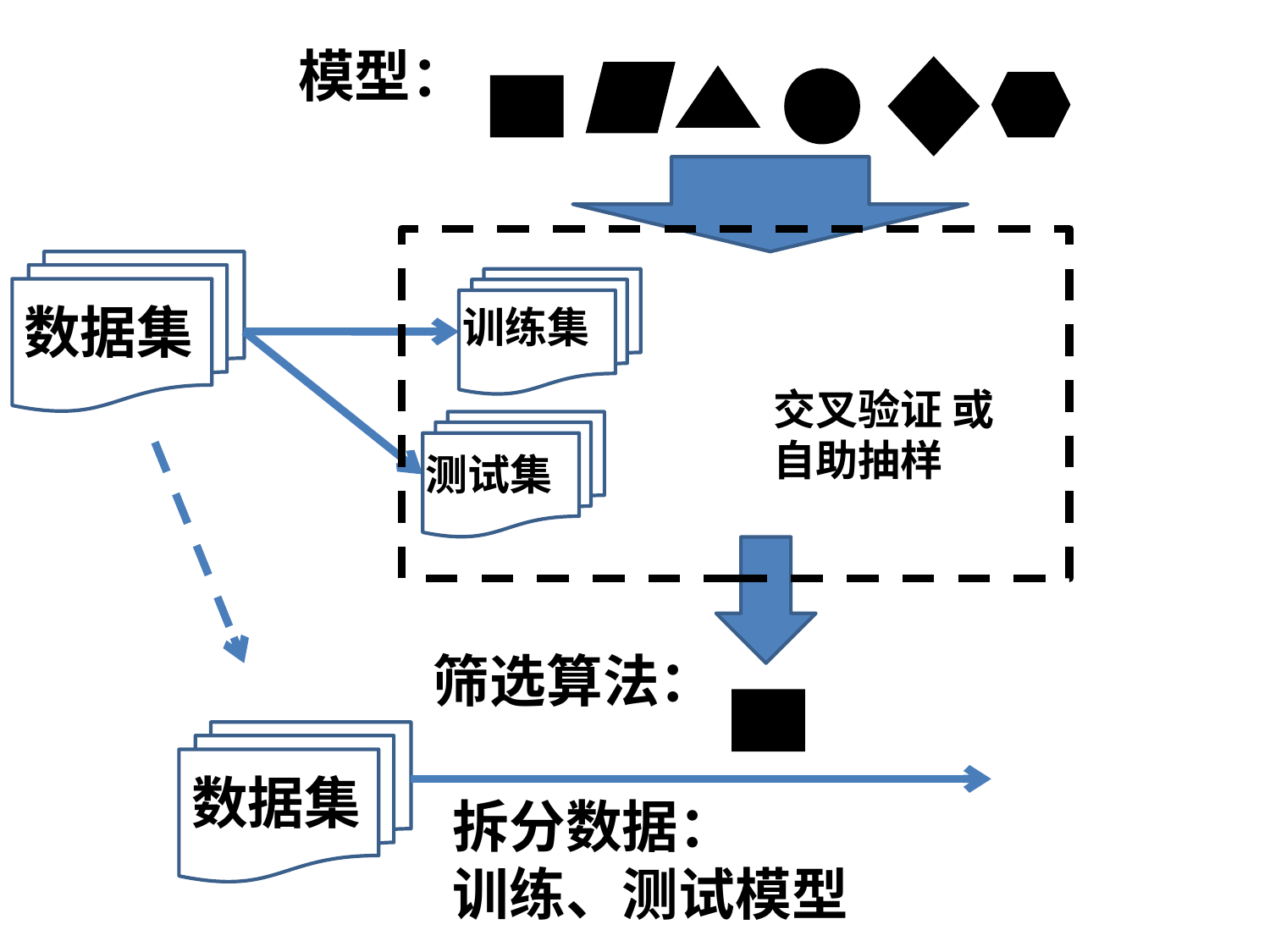

模型：

数据集
训练集
交叉验证 或
自助抽样

测试集

筛选算法：

数据集
拆分数据：
训练、测试模型